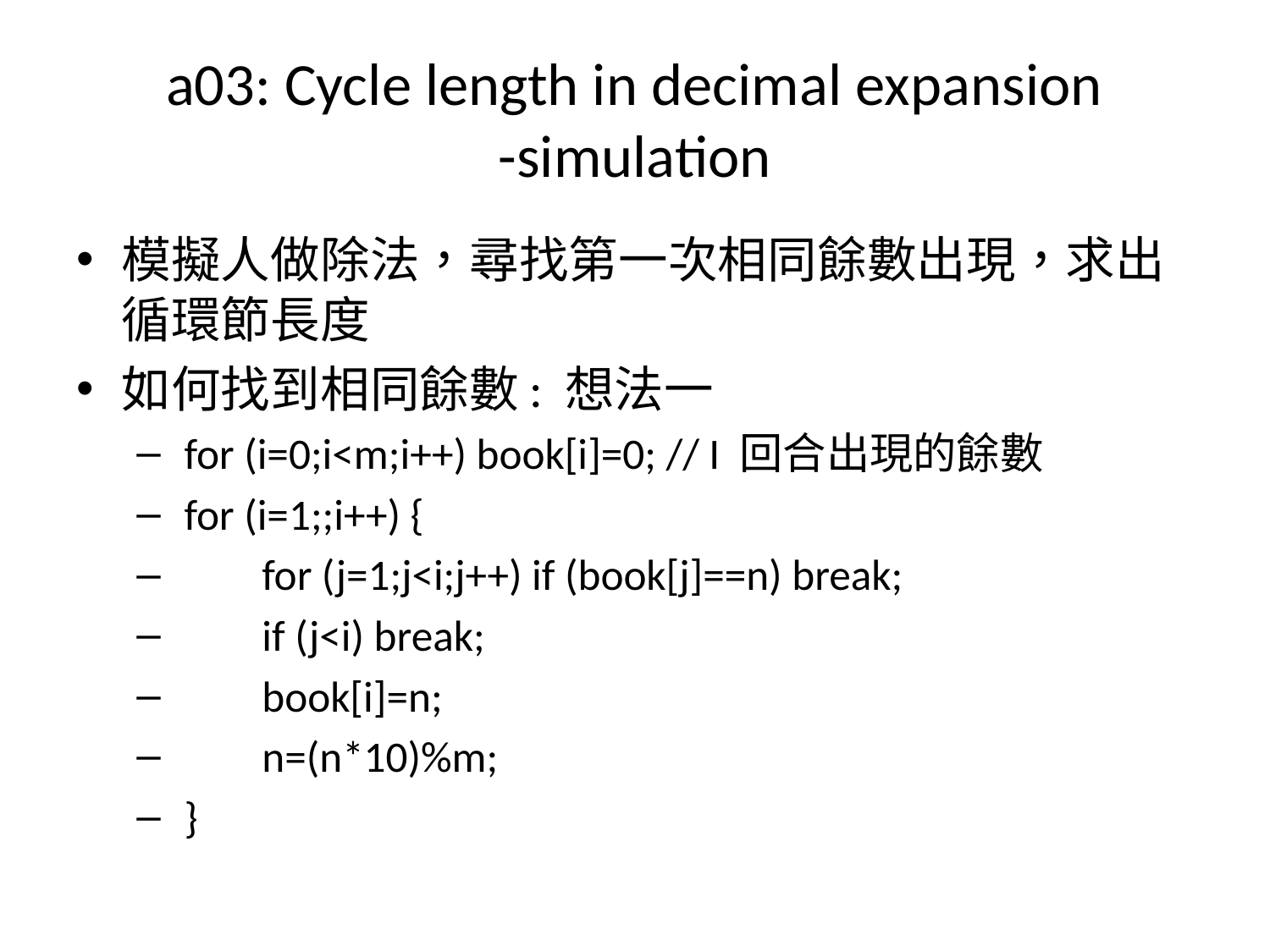

# a03: Cycle length in decimal expansion -simulation
模擬人做除法，尋找第一次相同餘數出現，求出循環節長度
如何找到相同餘數: 想法一
 for (i=0;i<m;i++) book[i]=0; // I 回合出現的餘數
 for (i=1;;i++) {
         for (j=1;j<i;j++) if (book[j]==n) break;
         if (j<i) break;
         book[i]=n;
         n=(n*10)%m;
 }